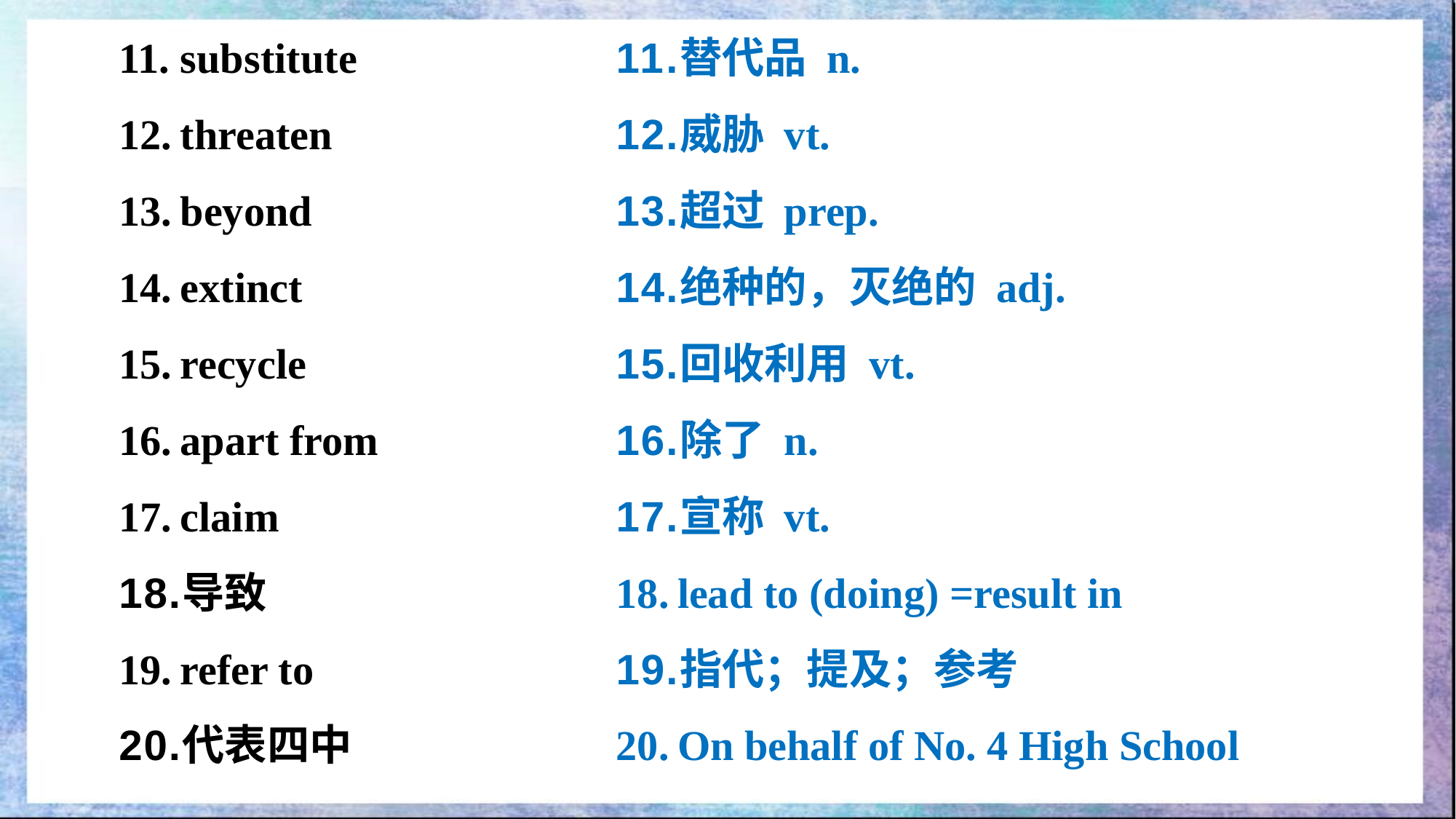

substitute
threaten
beyond
extinct
recycle
apart from
claim
导致
refer to
代表四中
替代品 n.
威胁 vt.
超过 prep.
绝种的，灭绝的 adj.
回收利用 vt.
除了 n.
宣称 vt.
lead to (doing) =result in
指代；提及；参考
On behalf of No. 4 High School